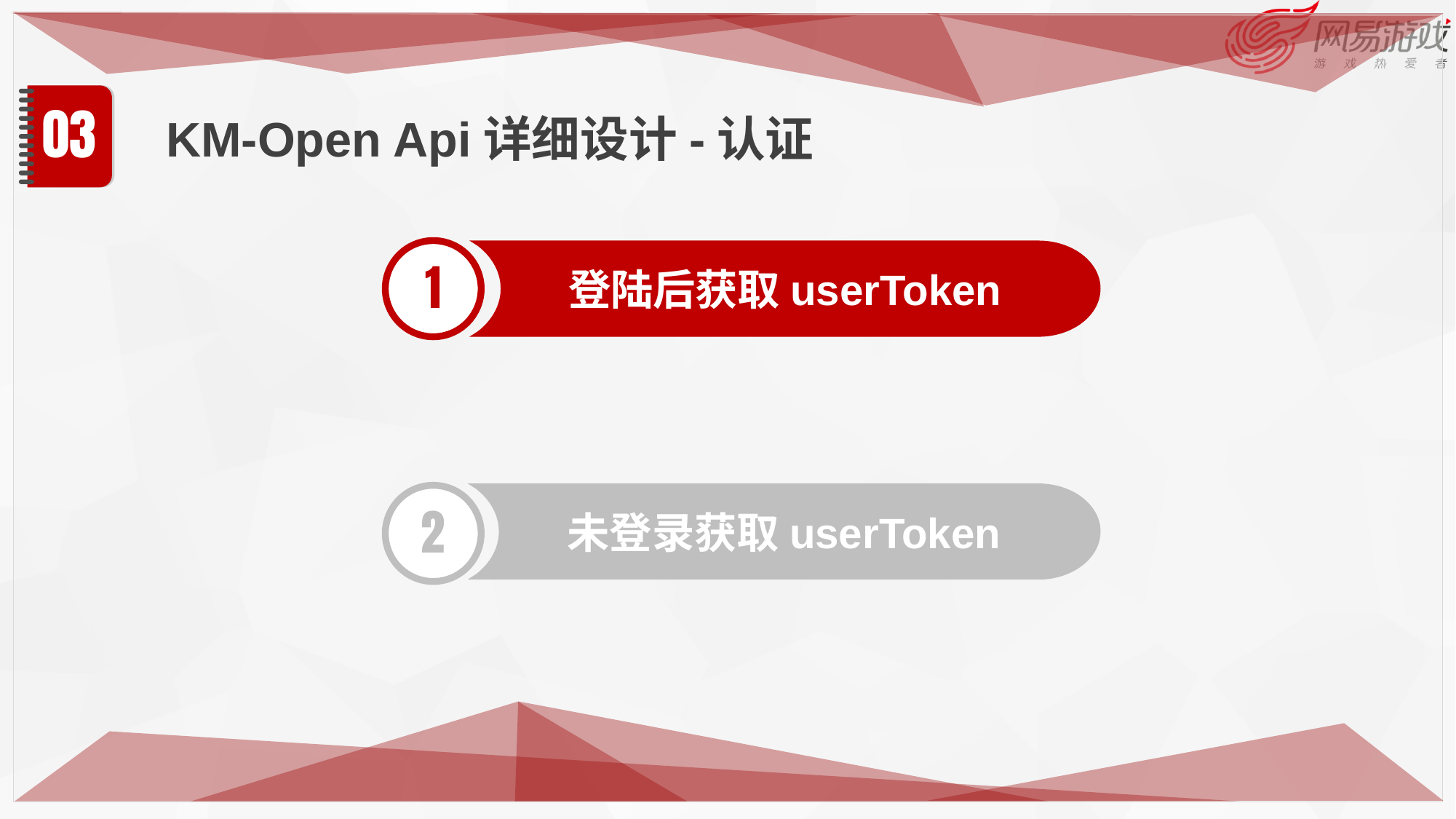

03
 KM-Open Api详细设计-认证
1
登陆后获取userToken
未登录获取userToken
2